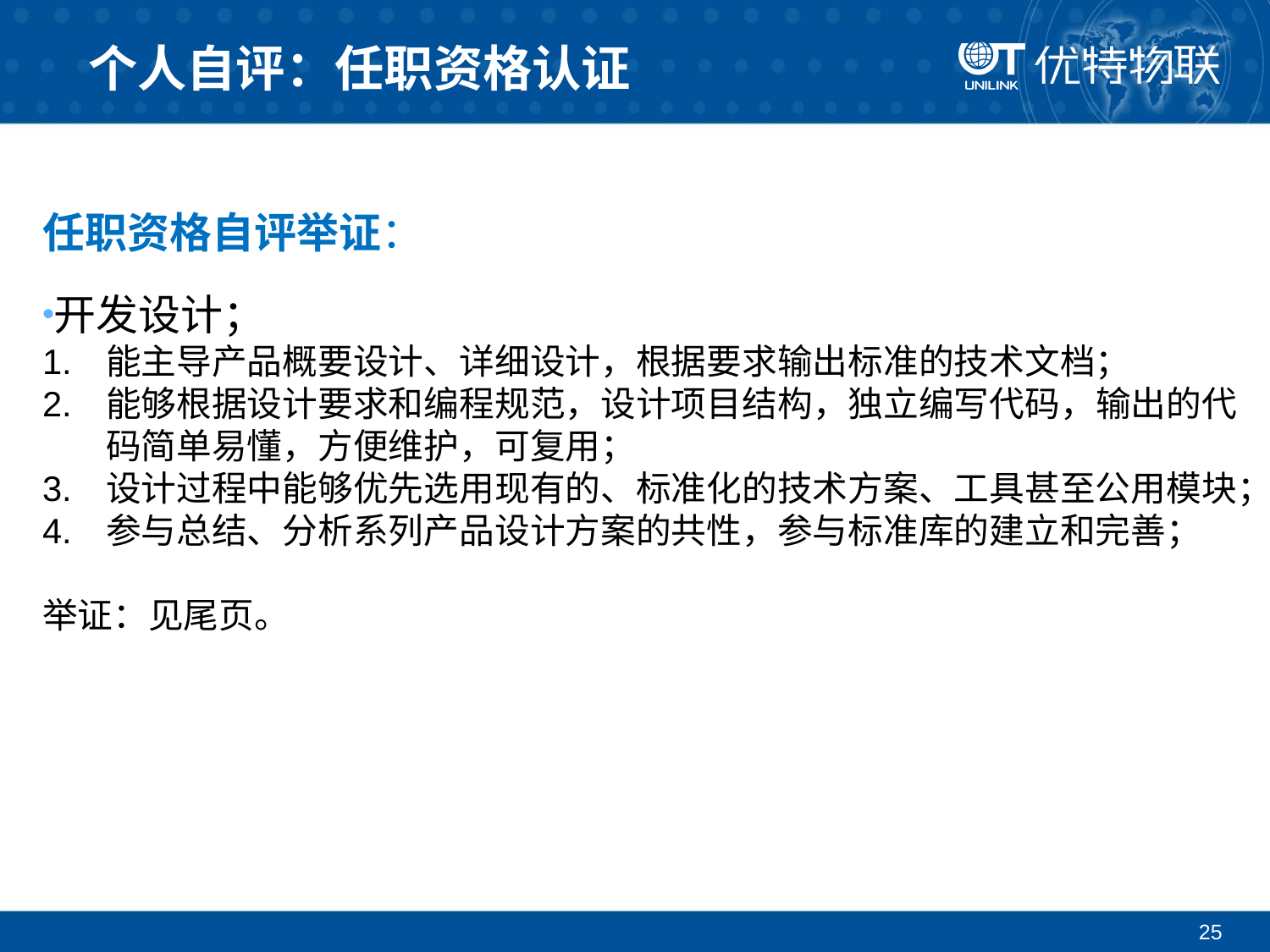

# 个人自评：任职资格认证
任职资格自评举证：
开发设计；
能主导产品概要设计、详细设计，根据要求输出标准的技术文档；
能够根据设计要求和编程规范，设计项目结构，独立编写代码，输出的代码简单易懂，方便维护，可复用；
设计过程中能够优先选用现有的、标准化的技术方案、工具甚至公用模块；
参与总结、分析系列产品设计方案的共性，参与标准库的建立和完善；

举证：见尾页。

25